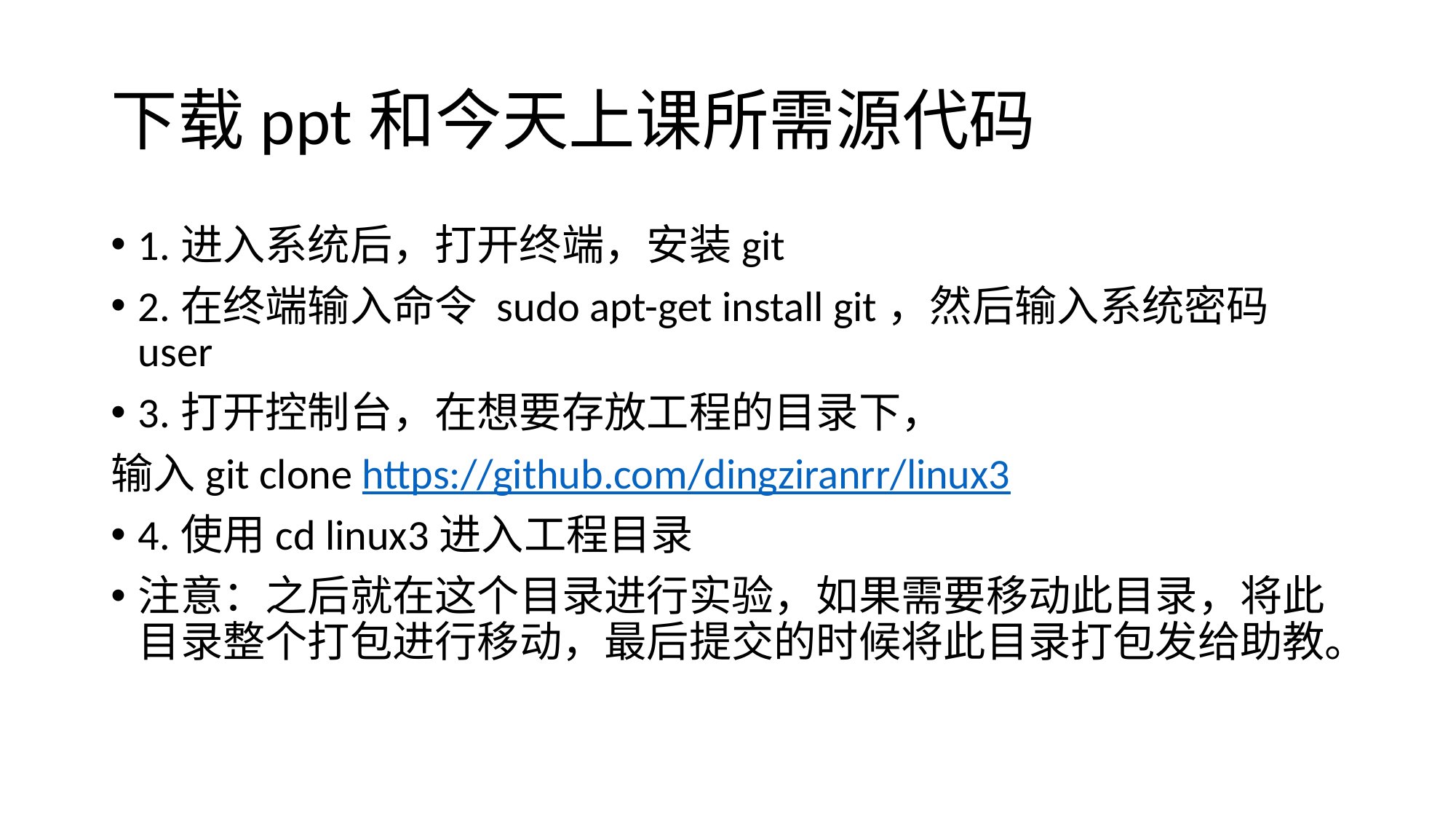

# 下载ppt和今天上课所需源代码
1.进入系统后，打开终端，安装git
2.在终端输入命令 sudo apt-get install git，然后输入系统密码user
3.打开控制台，在想要存放工程的目录下，
输入git clone https://github.com/dingziranrr/linux3
4.使用cd linux3进入工程目录
注意：之后就在这个目录进行实验，如果需要移动此目录，将此目录整个打包进行移动，最后提交的时候将此目录打包发给助教。